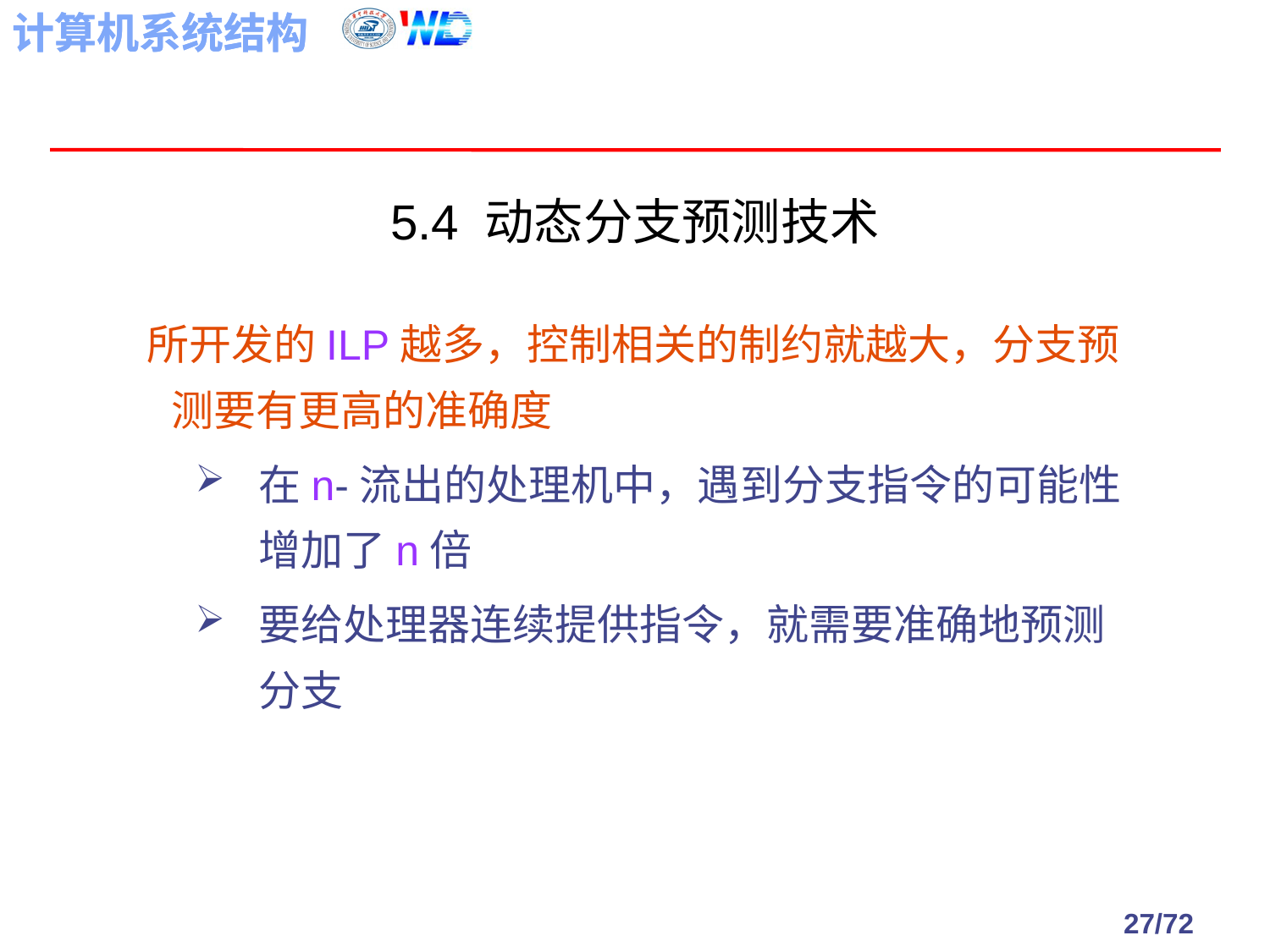

5.4 动态分支预测技术
   所开发的ILP越多，控制相关的制约就越大，分支预测要有更高的准确度
在n-流出的处理机中，遇到分支指令的可能性增加了n倍
要给处理器连续提供指令，就需要准确地预测分支